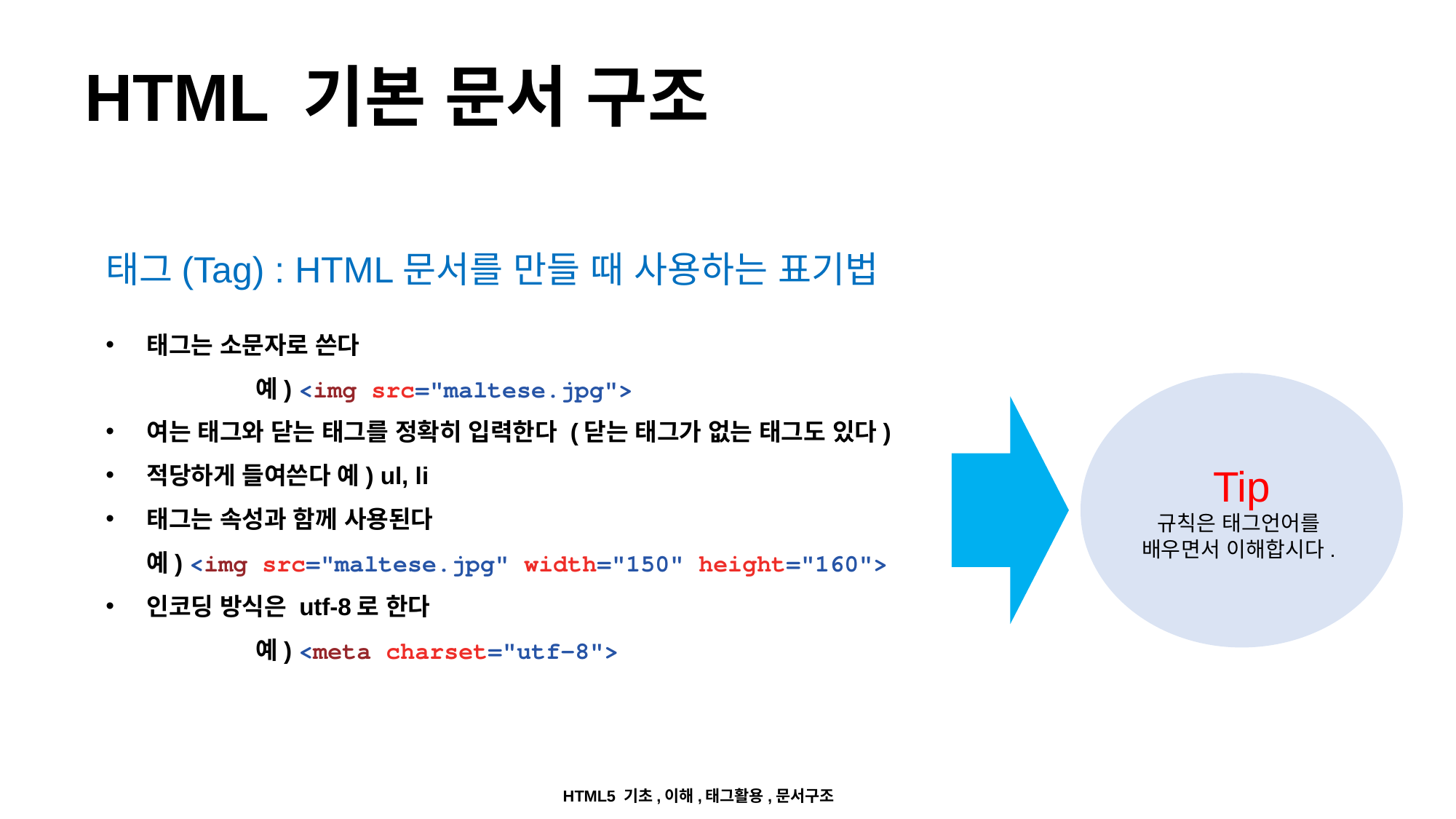

# HTML 기본 문서 구조
태그(Tag) : HTML문서를 만들 때 사용하는 표기법
태그는 소문자로 쓴다
	예) <img src="maltese.jpg">
여는 태그와 닫는 태그를 정확히 입력한다 (닫는 태그가 없는 태그도 있다)
적당하게 들여쓴다 예) ul, li
태그는 속성과 함께 사용된다
예) <img src="maltese.jpg" width="150" height="160">
인코딩 방식은 utf-8로 한다
	예) <meta charset="utf-8">
Tip
규칙은 태그언어를
배우면서 이해합시다.

HTML5 & CSS3
HTML5 기초,이해,태그활용,문서구조
11